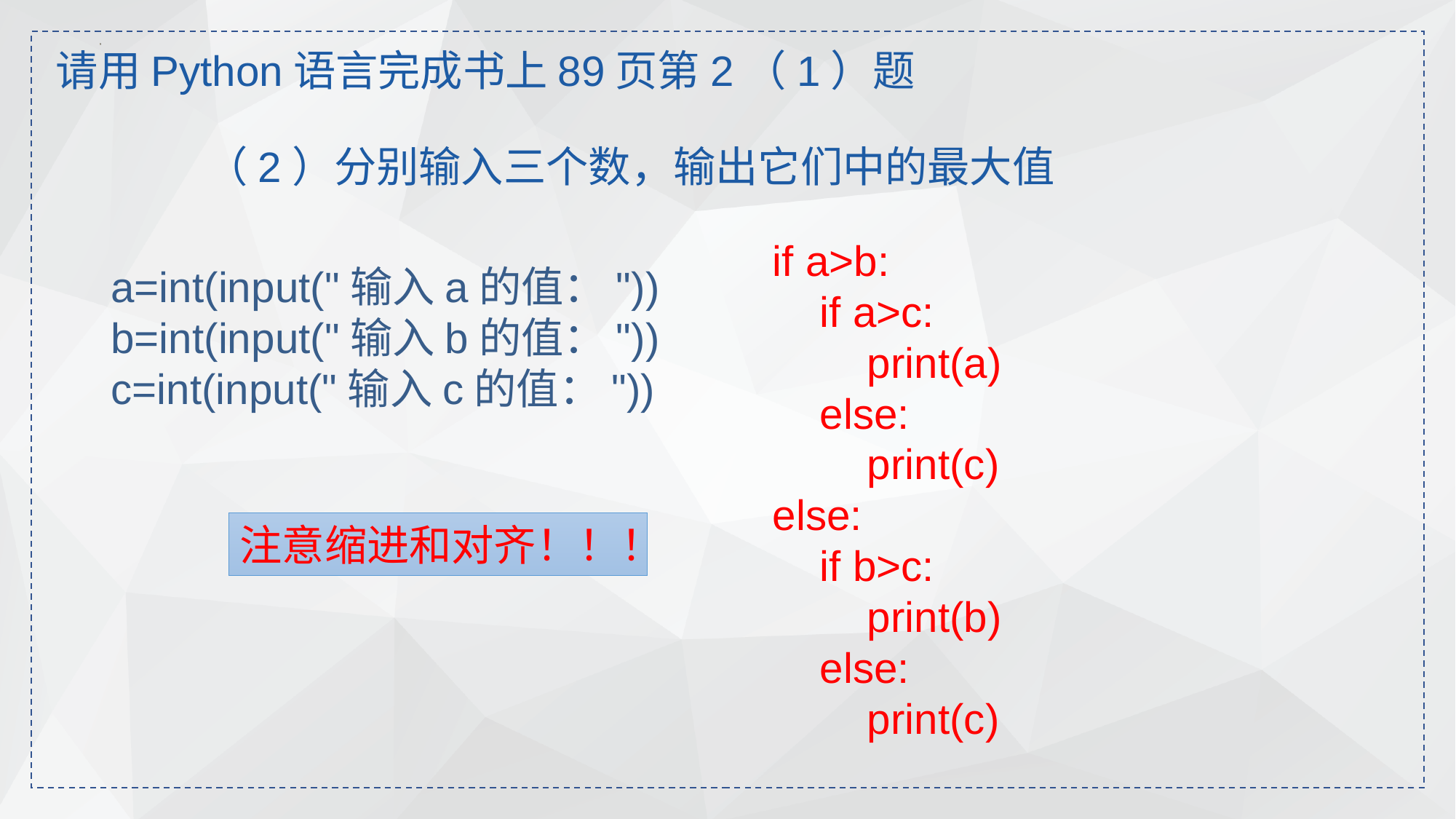

请用Python语言完成书上89页第2（1）题
（2）分别输入三个数，输出它们中的最大值
if a>b:
    if a>c:
        print(a)
    else:
        print(c)
else:
    if b>c:
        print(b)
    else:
        print(c)
a=int(input("输入a的值："))
b=int(input("输入b的值："))
c=int(input("输入c的值："))

注意缩进和对齐！！！